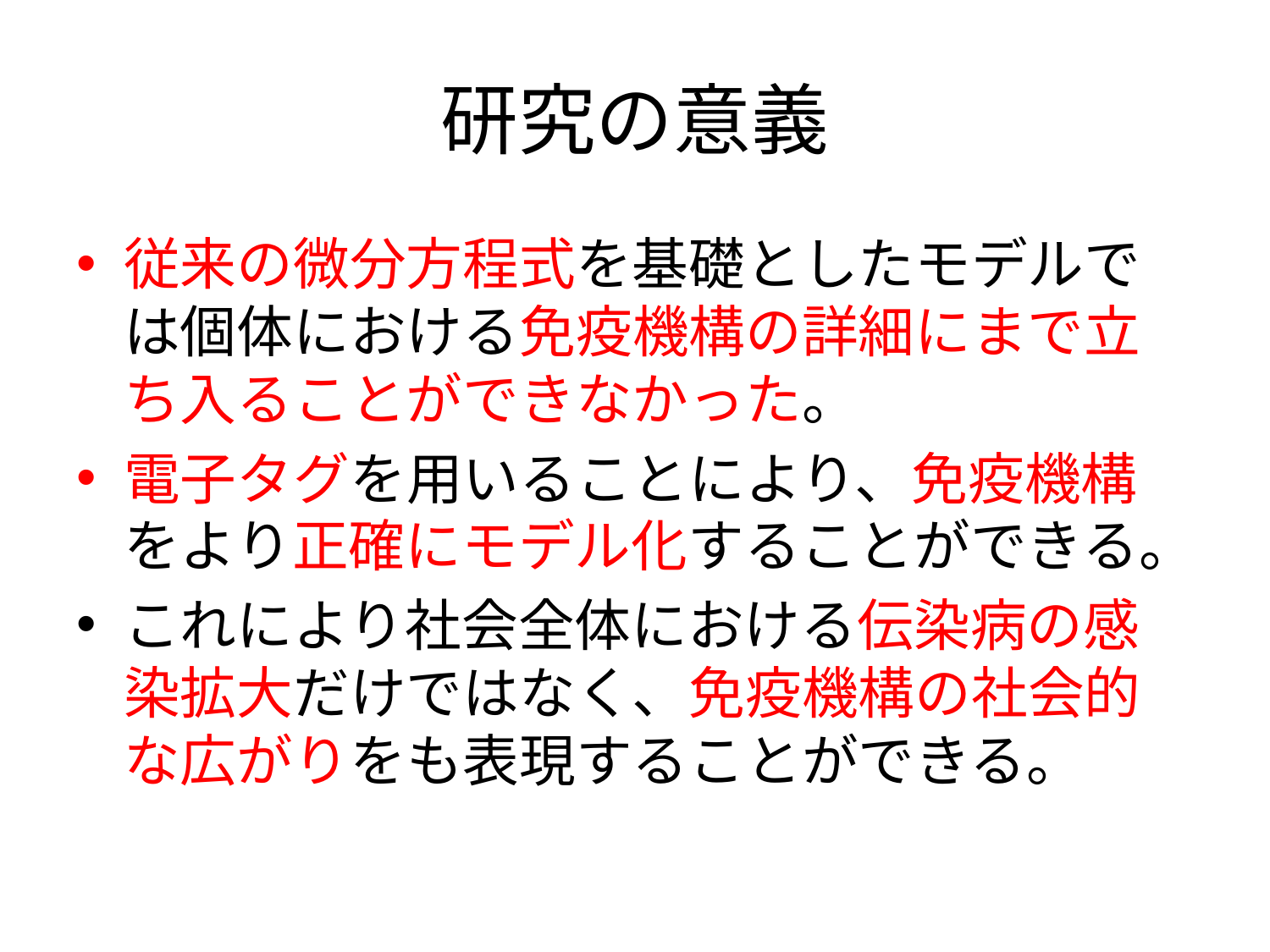

# 研究の意義
従来の微分方程式を基礎としたモデルでは個体における免疫機構の詳細にまで立ち入ることができなかった。
電子タグを用いることにより、免疫機構をより正確にモデル化することができる。
これにより社会全体における伝染病の感染拡大だけではなく、免疫機構の社会的な広がりをも表現することができる。